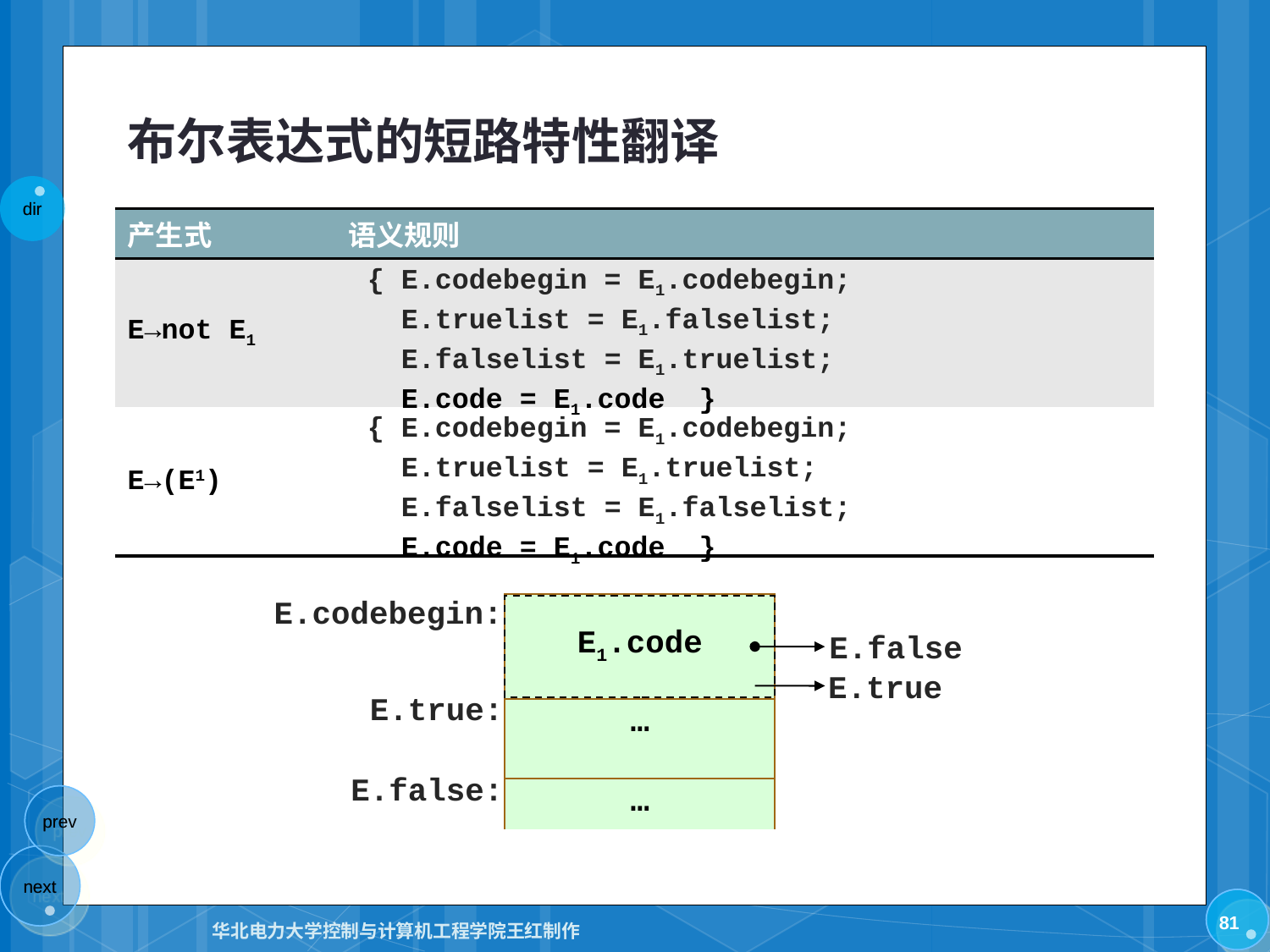

# 布尔表达式的短路特性翻译
| 产生式 | 语义规则 |
| --- | --- |
| E→not E1 |  |
| E→(E1) |  |
{ E.codebegin = E1.codebegin;
  E.truelist = E1.falselist;
  E.falselist = E1.truelist;
  E.code = E1.code  }
{ E.codebegin = E1.codebegin;
  E.truelist = E1.truelist;
  E.falselist = E1.falselist;
  E.code = E1.code  }
E.codebegin:
| E1.code |
| --- |
| … |
| … |

E.false

E.true

E.true:
E.false:
81
华北电力大学控制与计算机工程学院王红制作